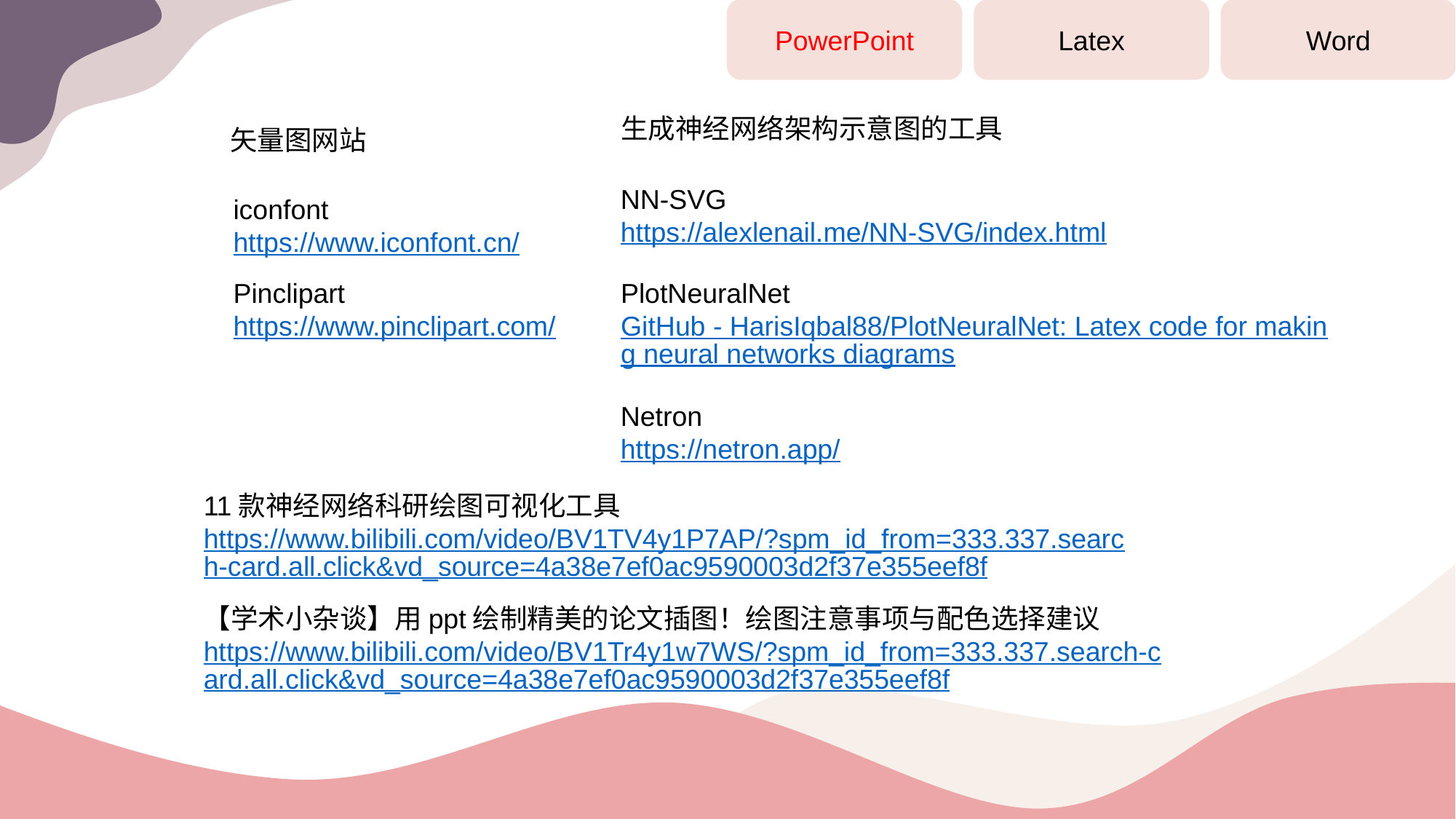

PowerPoint
Word
Latex
生成神经网络架构示意图的工具
矢量图网站
NN-SVG
https://alexlenail.me/NN-SVG/index.html
iconfont
https://www.iconfont.cn/
Pinclipart
https://www.pinclipart.com/
PlotNeuralNet
GitHub - HarisIqbal88/PlotNeuralNet: Latex code for making neural networks diagrams
Netron
https://netron.app/
11款神经网络科研绘图可视化工具
https://www.bilibili.com/video/BV1TV4y1P7AP/?spm_id_from=333.337.search-card.all.click&vd_source=4a38e7ef0ac9590003d2f37e355eef8f
【学术小杂谈】用ppt绘制精美的论文插图！绘图注意事项与配色选择建议
https://www.bilibili.com/video/BV1Tr4y1w7WS/?spm_id_from=333.337.search-card.all.click&vd_source=4a38e7ef0ac9590003d2f37e355eef8f